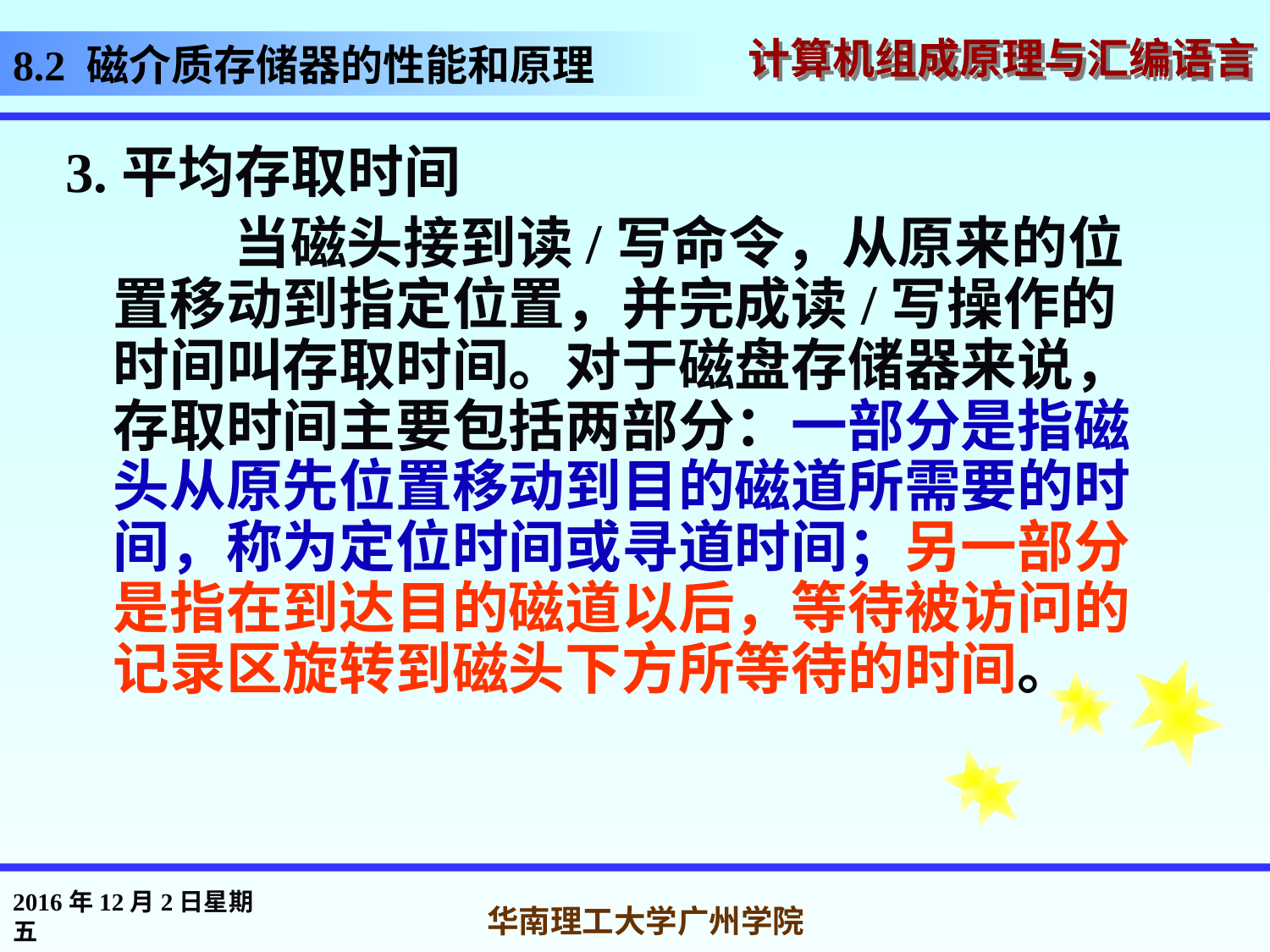

# 8.2 磁介质存储器的性能和原理
3.平均存取时间
            当磁头接到读/写命令，从原来的位置移动到指定位置，并完成读/写操作的时间叫存取时间。对于磁盘存储器来说，存取时间主要包括两部分：一部分是指磁头从原先位置移动到目的磁道所需要的时间，称为定位时间或寻道时间；另一部分是指在到达目的磁道以后，等待被访问的记录区旋转到磁头下方所等待的时间。
2016年12月2日星期五
华南理工大学广州学院